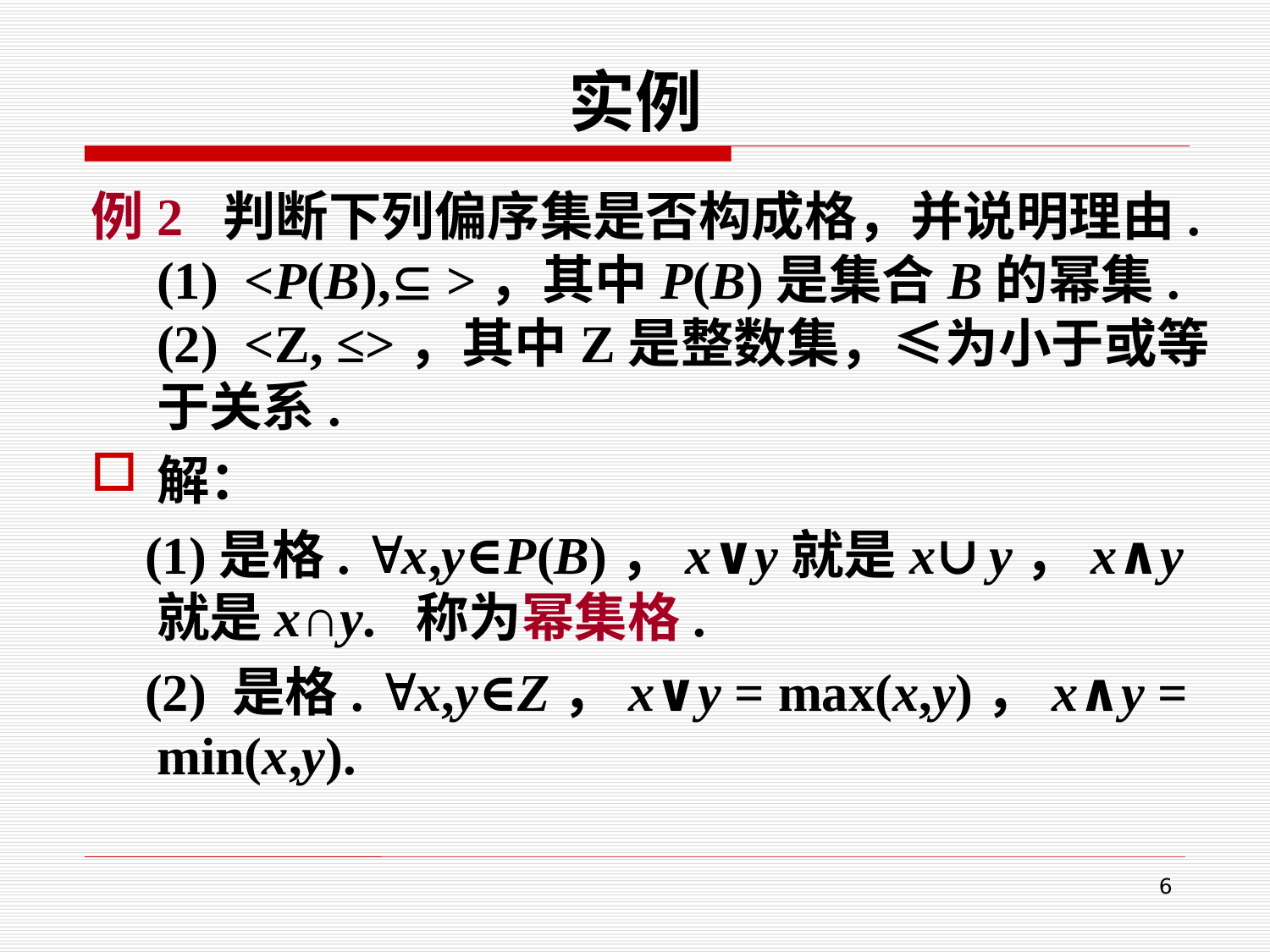

# 实例
例2  判断下列偏序集是否构成格，并说明理由.
(1)  <P(B),⊆ >，其中P(B)是集合B的幂集.
(2)  <Z, ≤>，其中Z是整数集，≤为小于或等于关系.
解：
    (1)是格. ∀x,y∈P(B)，x∨y就是x∪y，x∧y就是x∩y.  称为幂集格.
    (2) 是格. ∀x,y∈Z，x∨y = max(x,y)，x∧y = min(x,y).
6